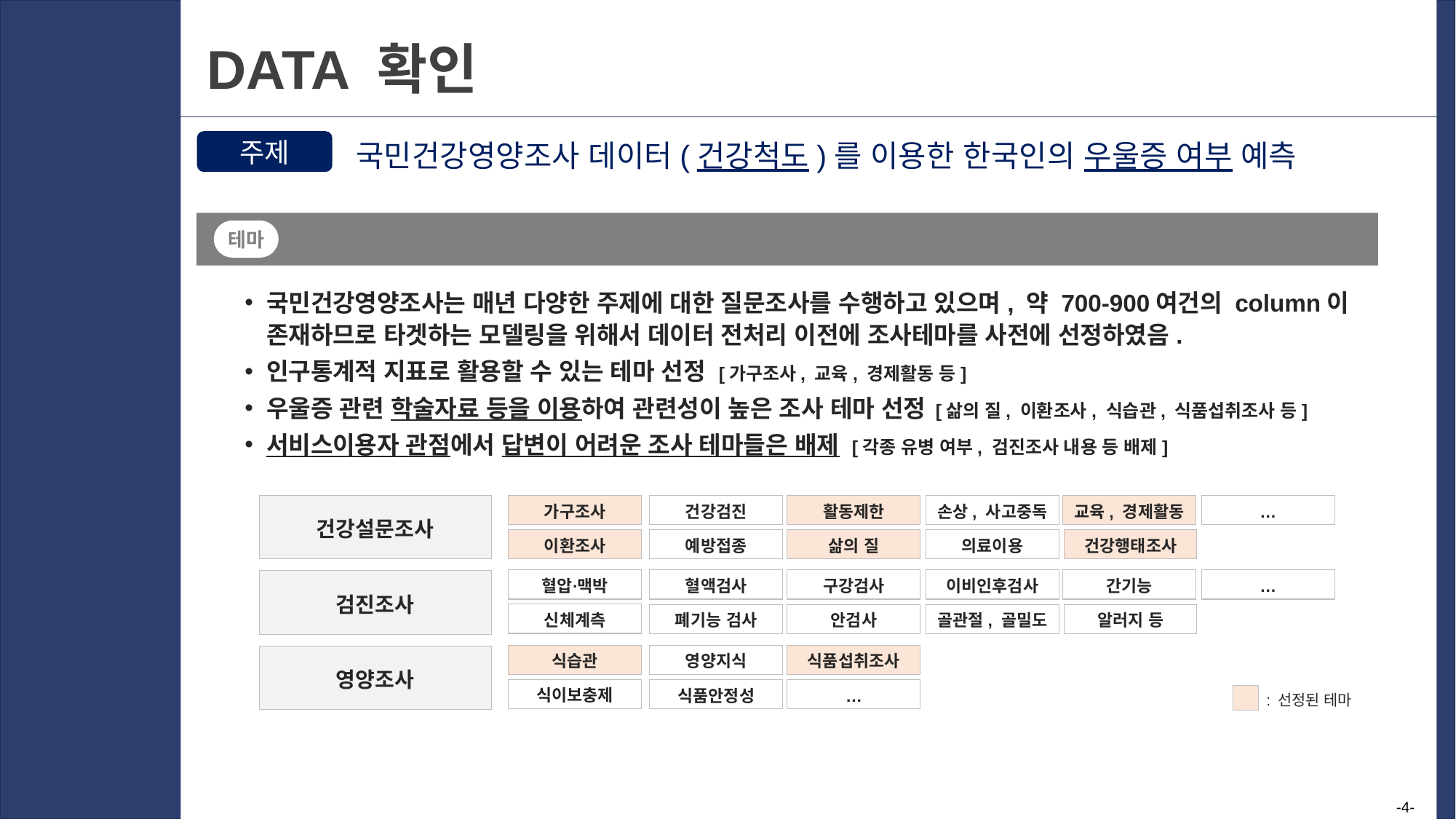

02
DATA 확인
주제
국민건강영양조사 데이터(건강척도)를 이용한 한국인의 우울증 여부 예측
우울증과의 상관도가 높은 조사테마 선정
테마
국민건강영양조사는 매년 다양한 주제에 대한 질문조사를 수행하고 있으며, 약 700-900여건의 column이 존재하므로 타겟하는 모델링을 위해서 데이터 전처리 이전에 조사테마를 사전에 선정하였음.
인구통계적 지표로 활용할 수 있는 테마 선정 [가구조사, 교육, 경제활동 등]
우울증 관련 학술자료 등을 이용하여 관련성이 높은 조사 테마 선정 [삶의 질, 이환조사, 식습관, 식품섭취조사 등]
서비스이용자 관점에서 답변이 어려운 조사 테마들은 배제 [각종 유병 여부, 검진조사 내용 등 배제]
건강설문조사
가구조사
건강검진
활동제한
손상, 사고중독
교육, 경제활동
…
이환조사
예방접종
삶의 질
의료이용
건강행태조사
혈압∙맥박
혈액검사
구강검사
이비인후검사
간기능
…
검진조사
신체계측
폐기능 검사
안검사
골관절, 골밀도
알러지 등
식습관
영양지식
식품섭취조사
영양조사
식이보충제
식품안정성
…

: 선정된 테마